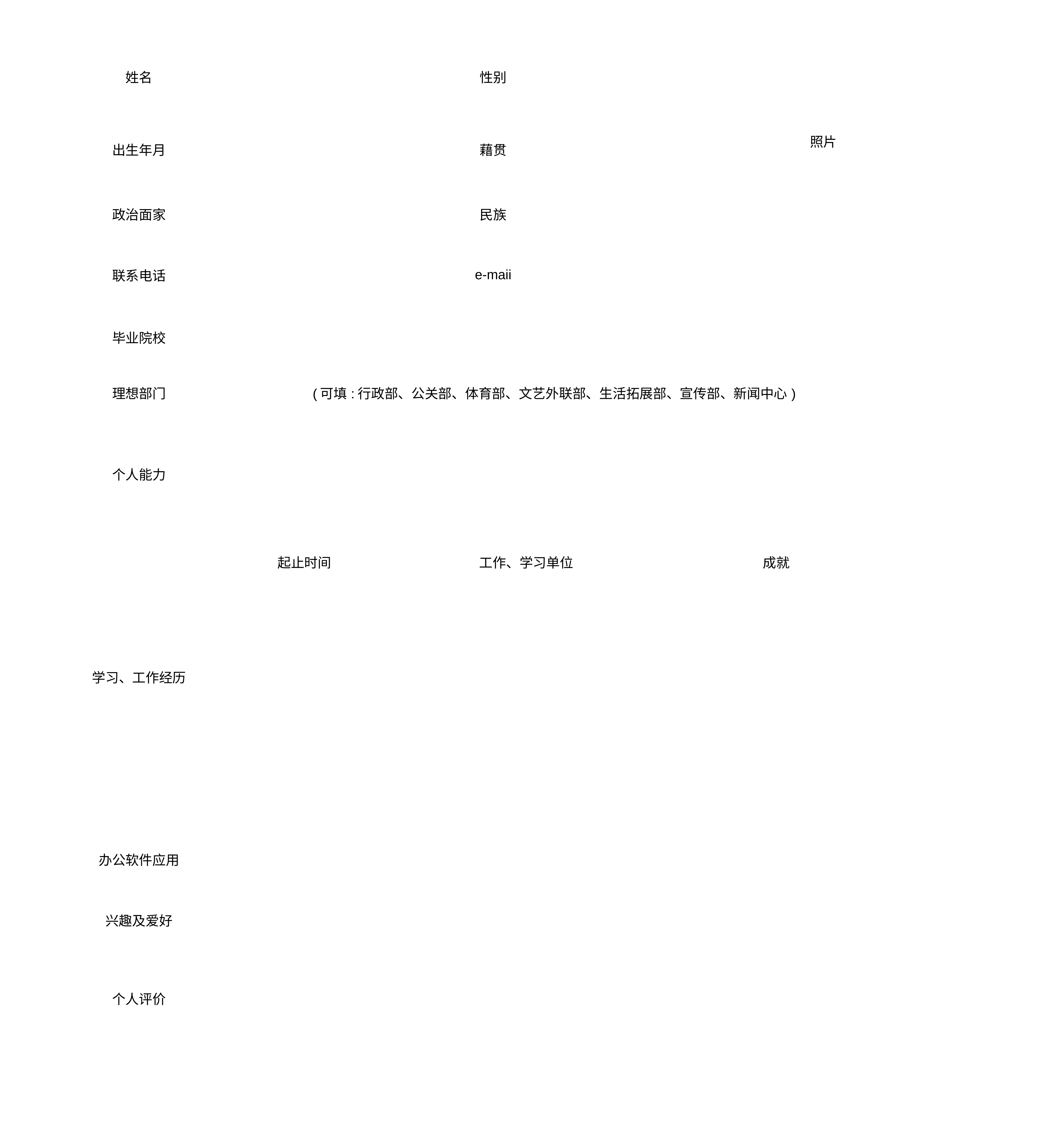

| 姓名 |  |  | 性别 |  |  | 照片 |
| --- | --- | --- | --- | --- | --- | --- |
| 出生年月 |  |  | 藉贯 |  |  |  |
| 政治面家 |  |  | 民族 |  |  |  |
| 联系电话 |  |  | e-maii |  |  |  |
| 毕业院校 |  |  |  |  |  |  |
| 理想部门 | (可填:行政部、公关部、体育部、文艺外联部、生活拓展部、宣传部、新闻中心) |  |  |  |  |  |
| 个人能力 |  |  |  |  |  |  |
| 学习、工作经历 | 起止时间 | 工作、学习单位 |  |  | 成就 |  |
|  |  |  |  |  |  |  |
|  |  |  |  |  |  |  |
|  |  |  |  |  |  |  |
|  |  |  |  |  |  |  |
| 办公软件应用 |  |  |  |  |  |  |
| 兴趣及爱好 |  |  |  |  |  |  |
| 个人评价 |  |  |  |  |  |  |